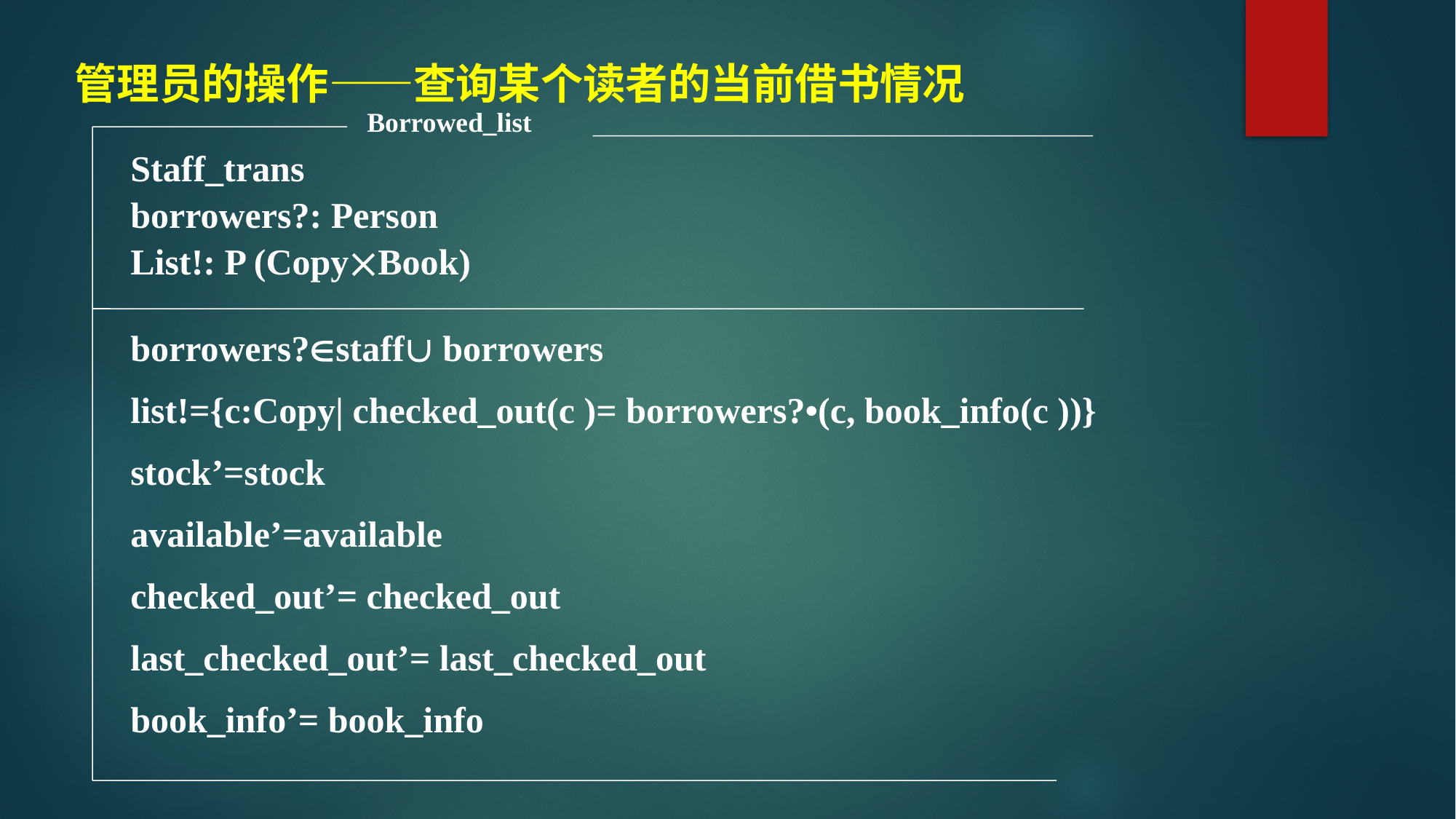

管理员的操作——查询某个读者的当前借书情况
Borrowed_list

Staff_trans
borrowers?: Person
List!: P (Copy×Book)

borrowers?∈staff∪ borrowers
list!={c:Copy| checked_out(c )= borrowers?•(c, book_info(c ))}
stock’=stock
available’=available
checked_out’= checked_out
last_checked_out’= last_checked_out
book_info’= book_info